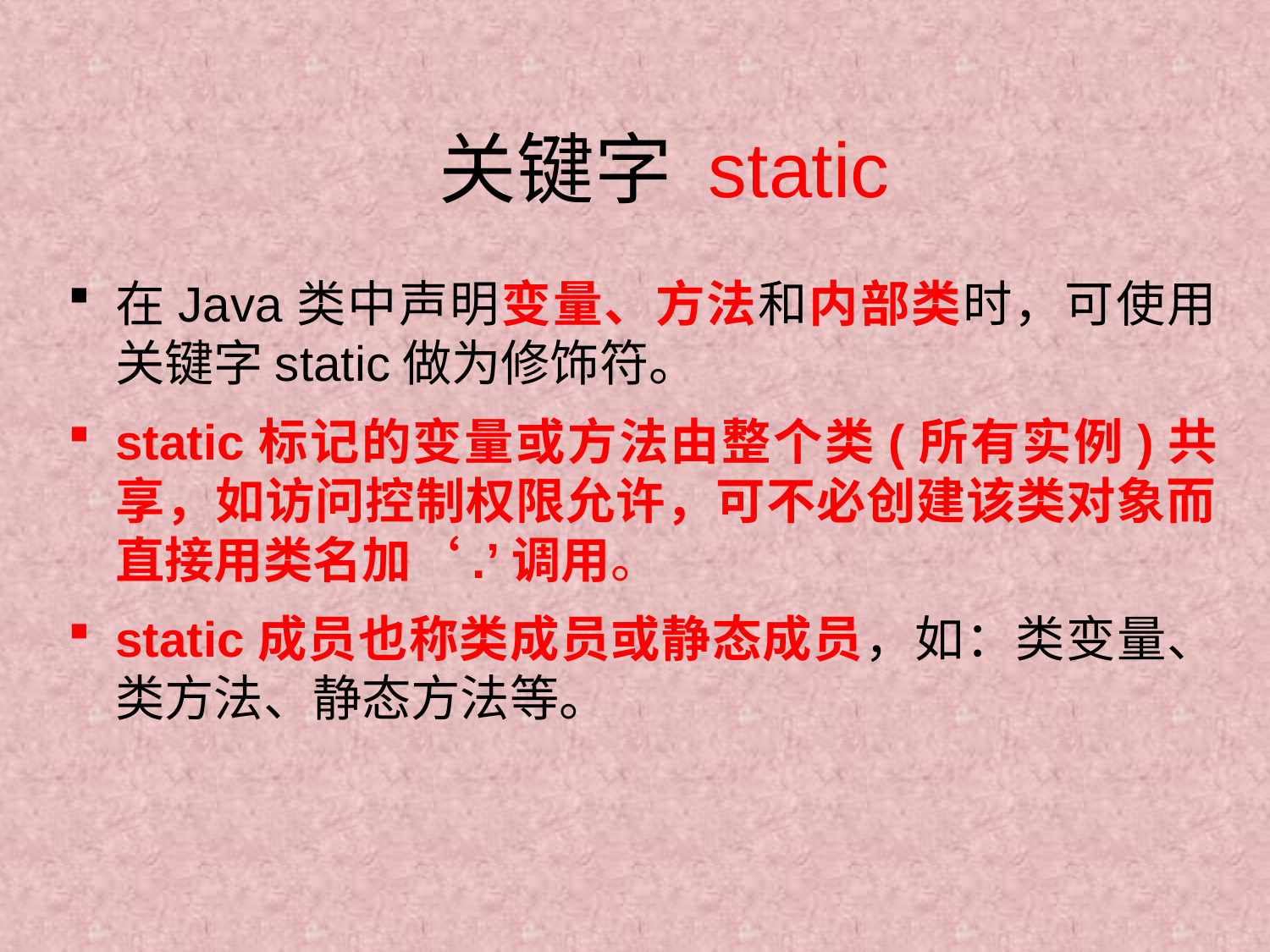

# 关键字 static
在Java类中声明变量、方法和内部类时，可使用关键字static做为修饰符。
static标记的变量或方法由整个类(所有实例)共享，如访问控制权限允许，可不必创建该类对象而直接用类名加‘.’调用。
static成员也称类成员或静态成员，如：类变量、类方法、静态方法等。